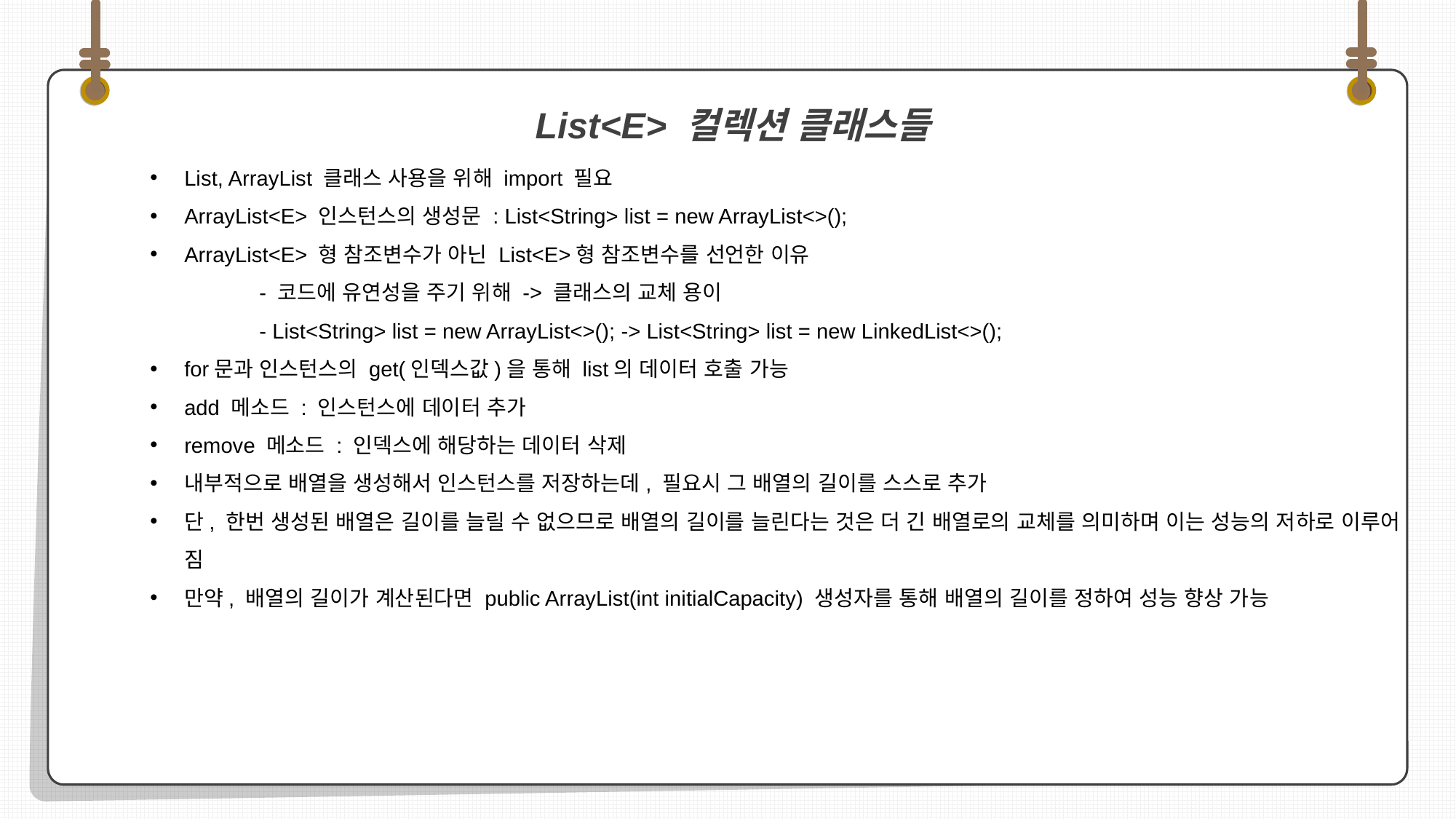

List, ArrayList 클래스 사용을 위해 import 필요
ArrayList<E> 인스턴스의 생성문 : List<String> list = new ArrayList<>();
ArrayList<E> 형 참조변수가 아닌 List<E>형 참조변수를 선언한 이유
	- 코드에 유연성을 주기 위해 -> 클래스의 교체 용이
	- List<String> list = new ArrayList<>(); -> List<String> list = new LinkedList<>();
for문과 인스턴스의 get(인덱스값)을 통해 list의 데이터 호출 가능
add 메소드 : 인스턴스에 데이터 추가
remove 메소드 : 인덱스에 해당하는 데이터 삭제
내부적으로 배열을 생성해서 인스턴스를 저장하는데, 필요시 그 배열의 길이를 스스로 추가
단, 한번 생성된 배열은 길이를 늘릴 수 없으므로 배열의 길이를 늘린다는 것은 더 긴 배열로의 교체를 의미하며 이는 성능의 저하로 이루어 짐
만약, 배열의 길이가 계산된다면 public ArrayList(int initialCapacity) 생성자를 통해 배열의 길이를 정하여 성능 향상 가능

 List<E> 컬렉션 클래스들